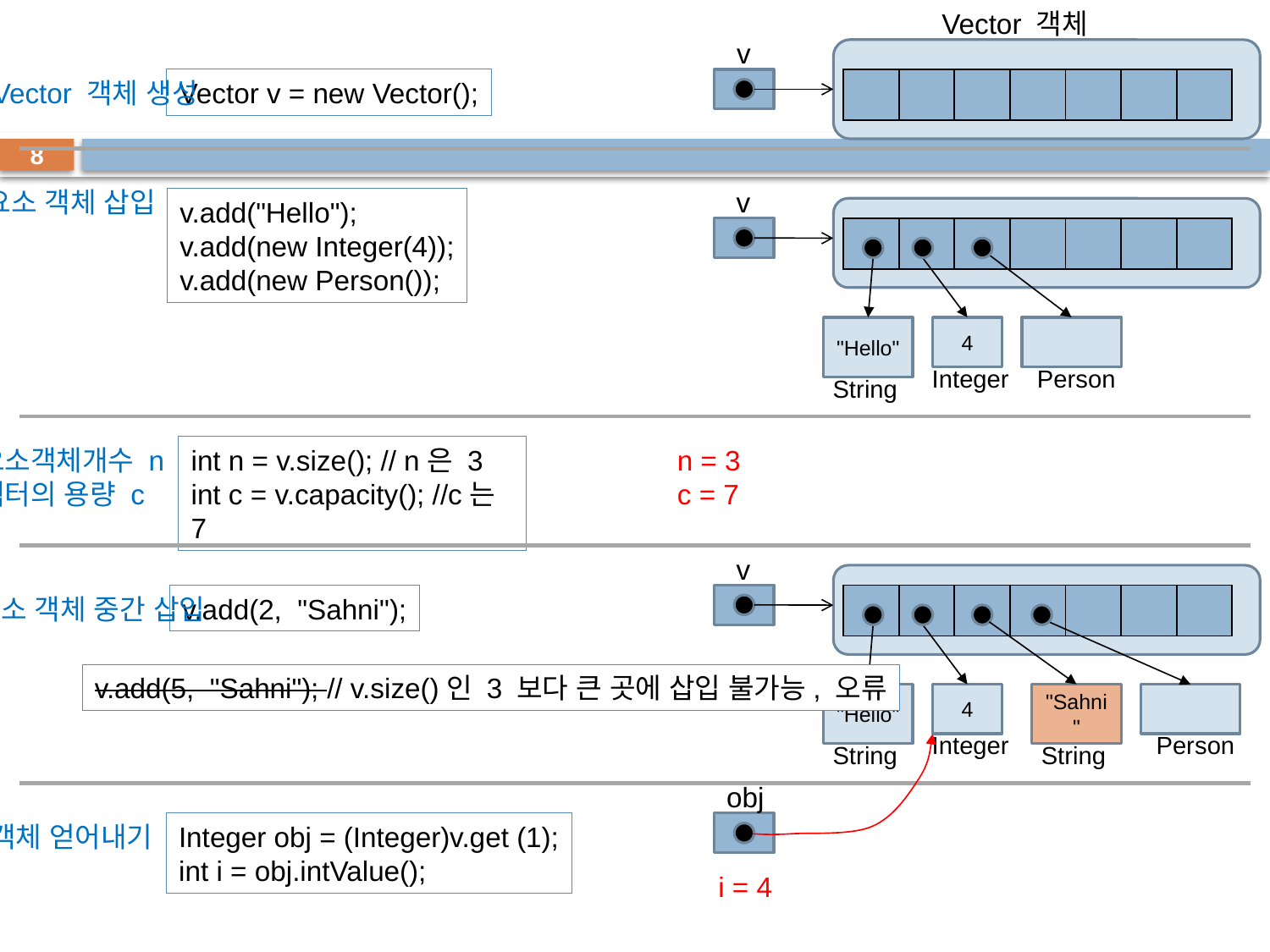

Vector 객체
v

Vector 객체 생성
Vector v = new Vector();

|  |  |  |  |  |  |  |
| --- | --- | --- | --- | --- | --- | --- |

8
요소 객체 삽입
v
v.add("Hello");
v.add(new Integer(4));
v.add(new Person());

|  |  |  |  |  |  |  |
| --- | --- | --- | --- | --- | --- | --- |

"Hello"
4

Integer
Person
String
요소객체개수 n
벡터의 용량 c
int n = v.size(); // n은 3
int c = v.capacity(); //c는 7
n = 3
c = 7
v

요소 객체 중간 삽입
v.add(2,  "Sahni");

|  |  |  |  |  |  |  |
| --- | --- | --- | --- | --- | --- | --- |

v.add(5,  "Sahni"); // v.size()인 3 보다 큰 곳에 삽입 불가능, 오류
"Hello"
4
"Sahni"

Integer
Person

String
String
obj
객체 얻어내기
Integer obj = (Integer)v.get (1);
int i = obj.intValue();

i = 4